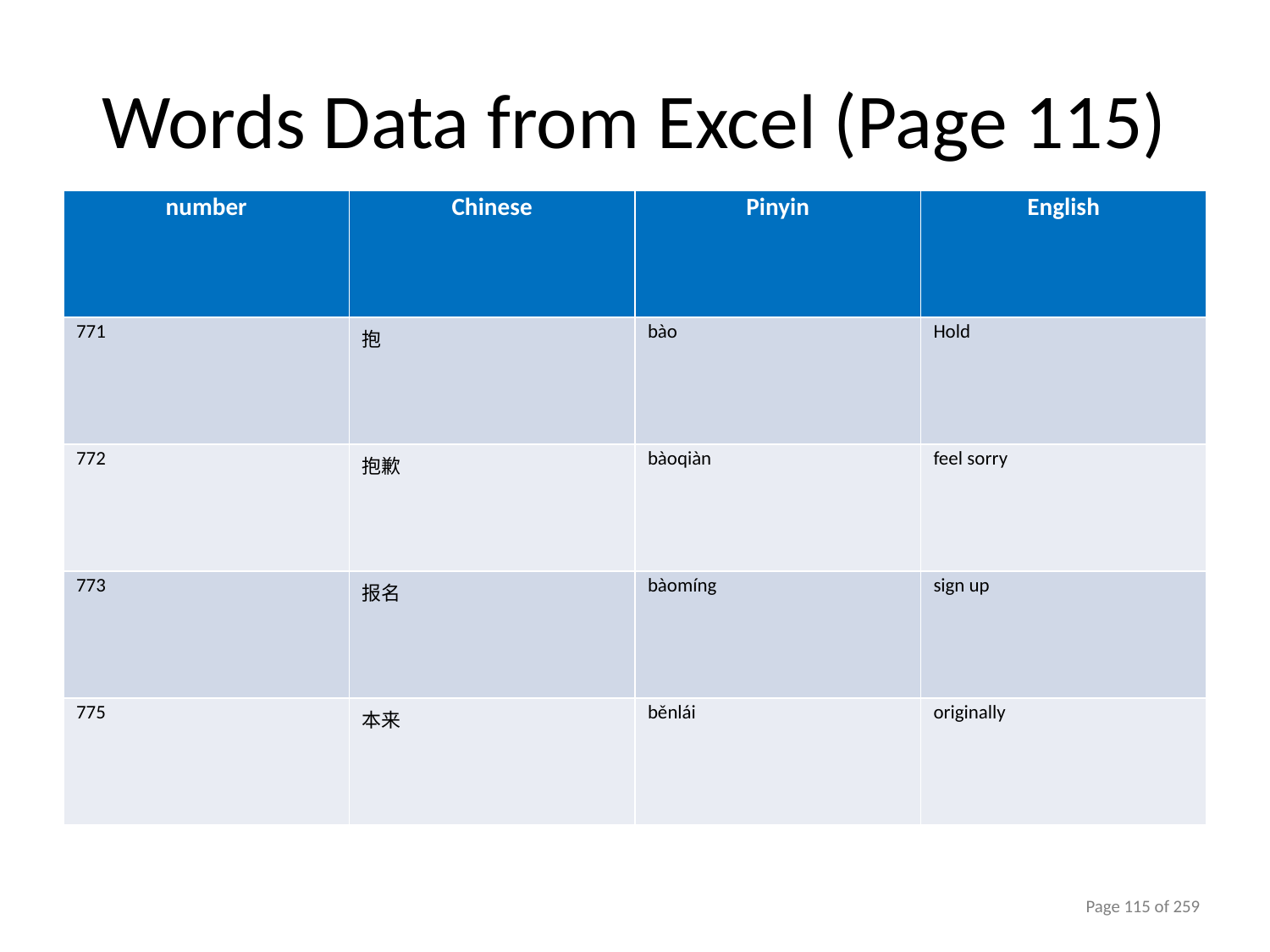

# Words Data from Excel (Page 115)
| number | Chinese | Pinyin | English |
| --- | --- | --- | --- |
| 771 | 抱 | bào | Hold |
| 772 | 抱歉 | bàoqiàn | feel sorry |
| 773 | 报名 | bàomíng | sign up |
| 775 | 本来 | běnlái | originally |

Page 115 of 259